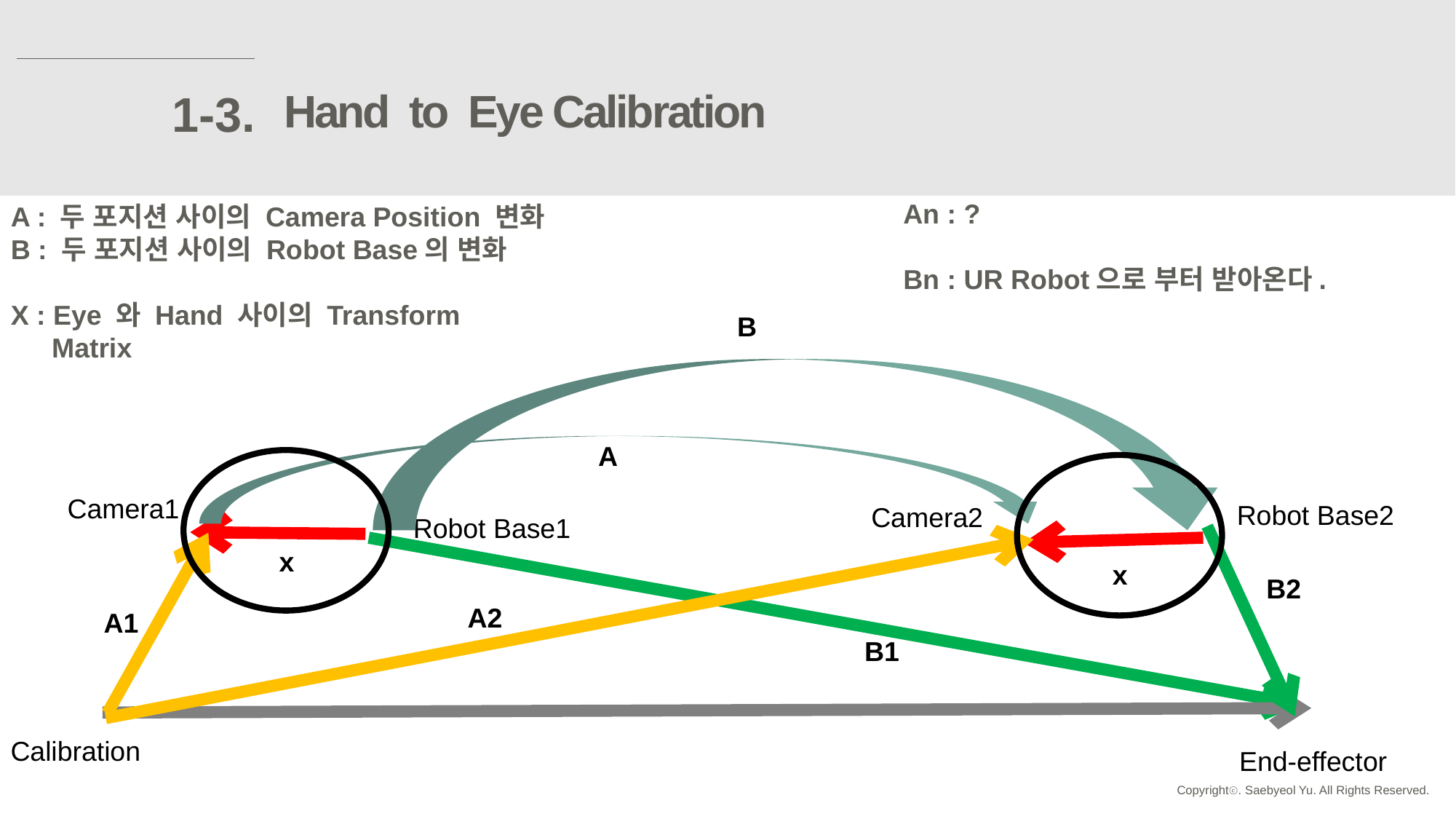

Hand  to  Eye Calibration
1-3.
An : ?

Bn : UR Robot으로 부터 받아온다.
A : 두 포지션 사이의 Camera Position 변화
B : 두 포지션 사이의 Robot Base의 변화

X : Eye 와 Hand 사이의 Transform  Matrix
B
A

Camera1
Robot Base2
Camera2
Robot Base1
x
x
B2
A2
A1
B1
Calibration
End-effector